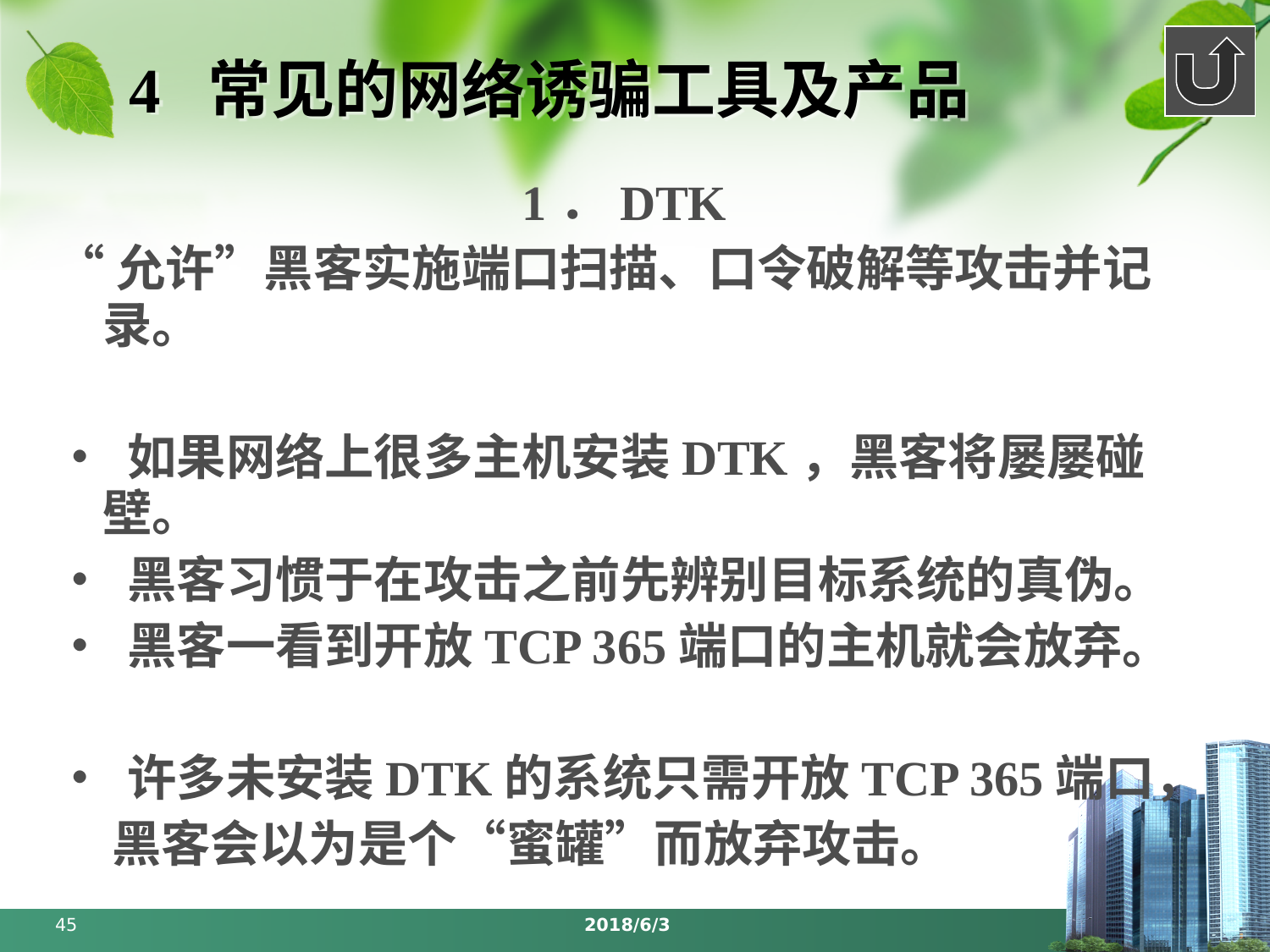

# 4  常见的网络诱骗工具及产品
1．DTK
“允许”黑客实施端口扫描、口令破解等攻击并记录。

• 如果网络上很多主机安装DTK，黑客将屡屡碰壁。
• 黑客习惯于在攻击之前先辨别目标系统的真伪。
• 黑客一看到开放TCP 365端口的主机就会放弃。

• 许多未安装DTK的系统只需开放TCP 365端口，
    黑客会以为是个“蜜罐”而放弃攻击。
45
2018/6/3